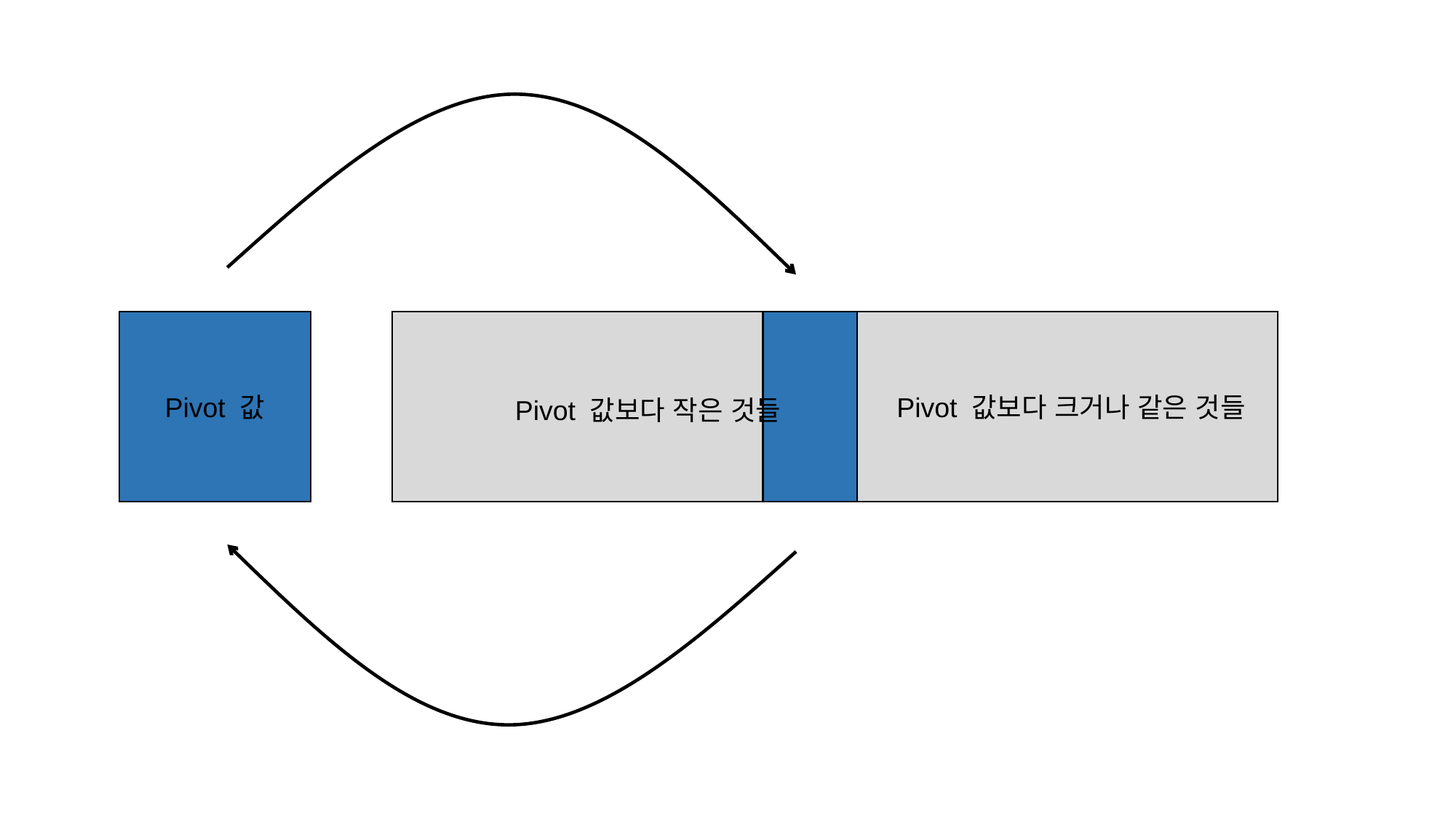

Pivot 값

 Pivot 값보다 크거나 같은 것들
Pivot 값보다 작은 것들